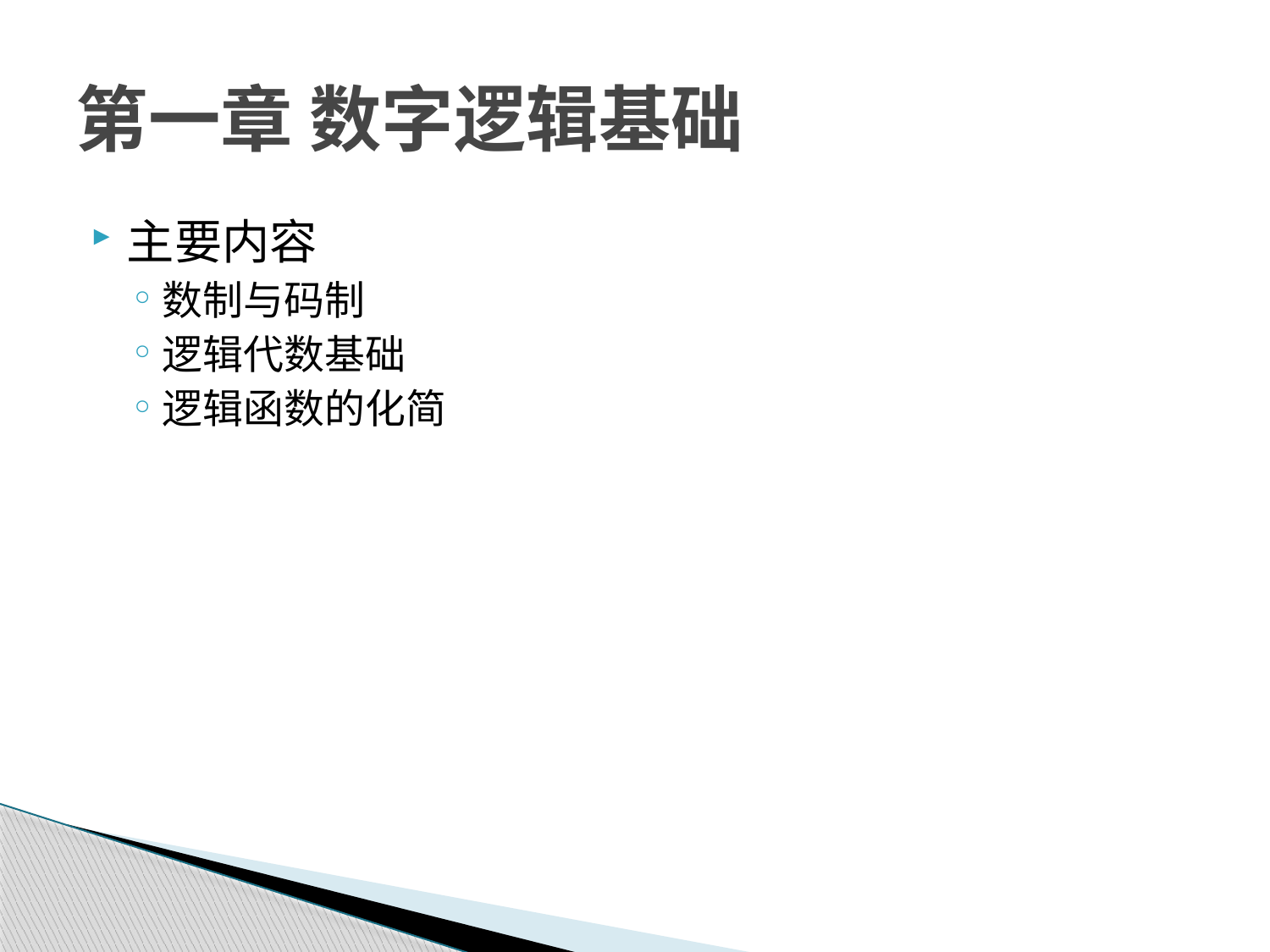

# 第一章 数字逻辑基础
主要内容
数制与码制
逻辑代数基础
逻辑函数的化简